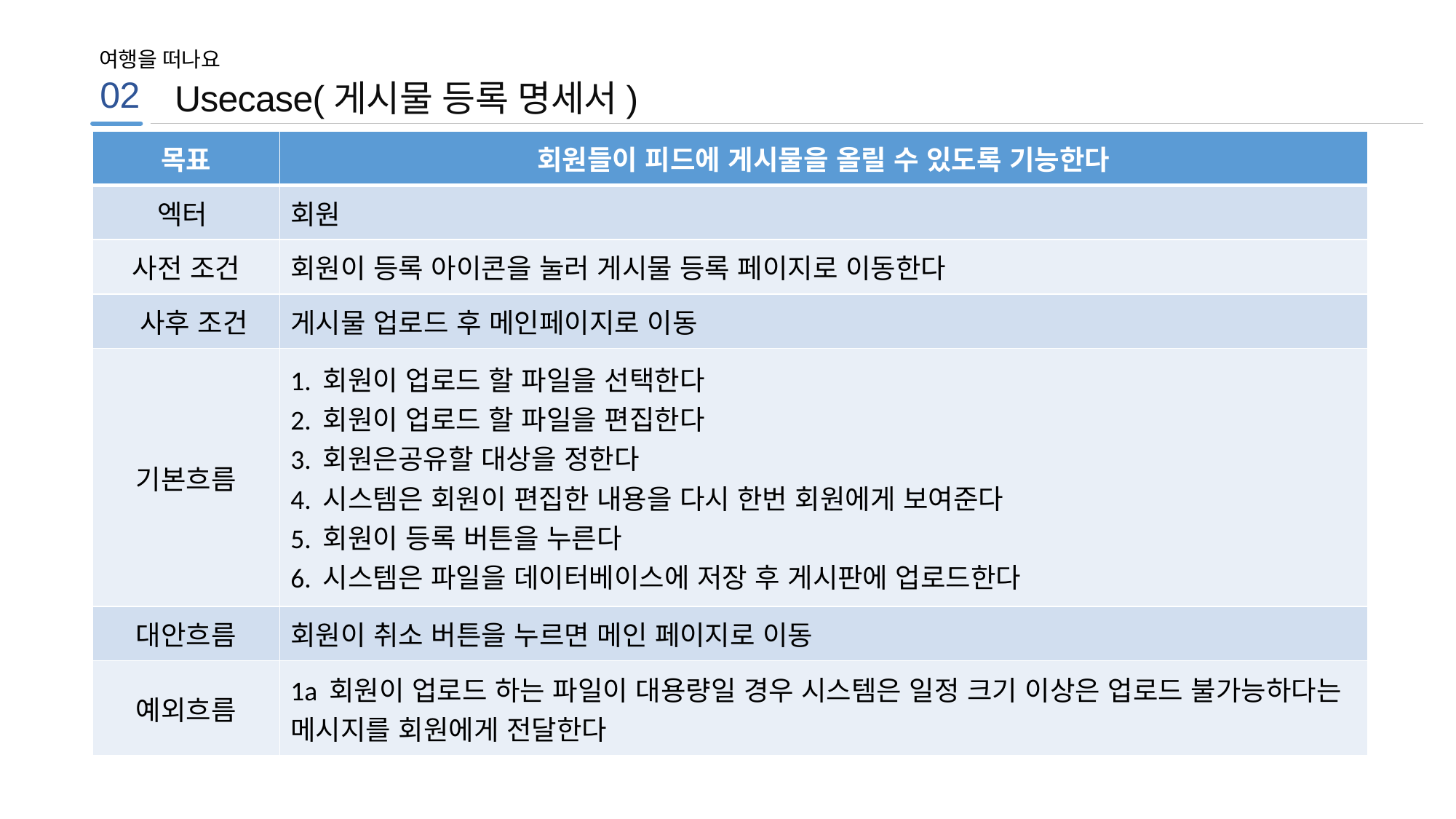

여행을 떠나요
02
Usecase(게시물 등록 명세서)
| 목표 | 회원들이 피드에 게시물을 올릴 수 있도록 기능한다 |
| --- | --- |
| 엑터 | 회원 |
| 사전 조건 | 회원이 등록 아이콘을 눌러 게시물 등록 페이지로 이동한다 |
| 사후 조건 | 게시물 업로드 후 메인페이지로 이동 |
| 기본흐름 | 1. 회원이 업로드 할 파일을 선택한다 2. 회원이 업로드 할 파일을 편집한다 3. 회원은공유할 대상을 정한다 4. 시스템은 회원이 편집한 내용을 다시 한번 회원에게 보여준다 5. 회원이 등록 버튼을 누른다 6. 시스템은 파일을 데이터베이스에 저장 후 게시판에 업로드한다 |
| 대안흐름 | 회원이 취소 버튼을 누르면 메인 페이지로 이동 |
| 예외흐름 | 1a 회원이 업로드 하는 파일이 대용량일 경우 시스템은 일정 크기 이상은 업로드 불가능하다는 메시지를 회원에게 전달한다 |